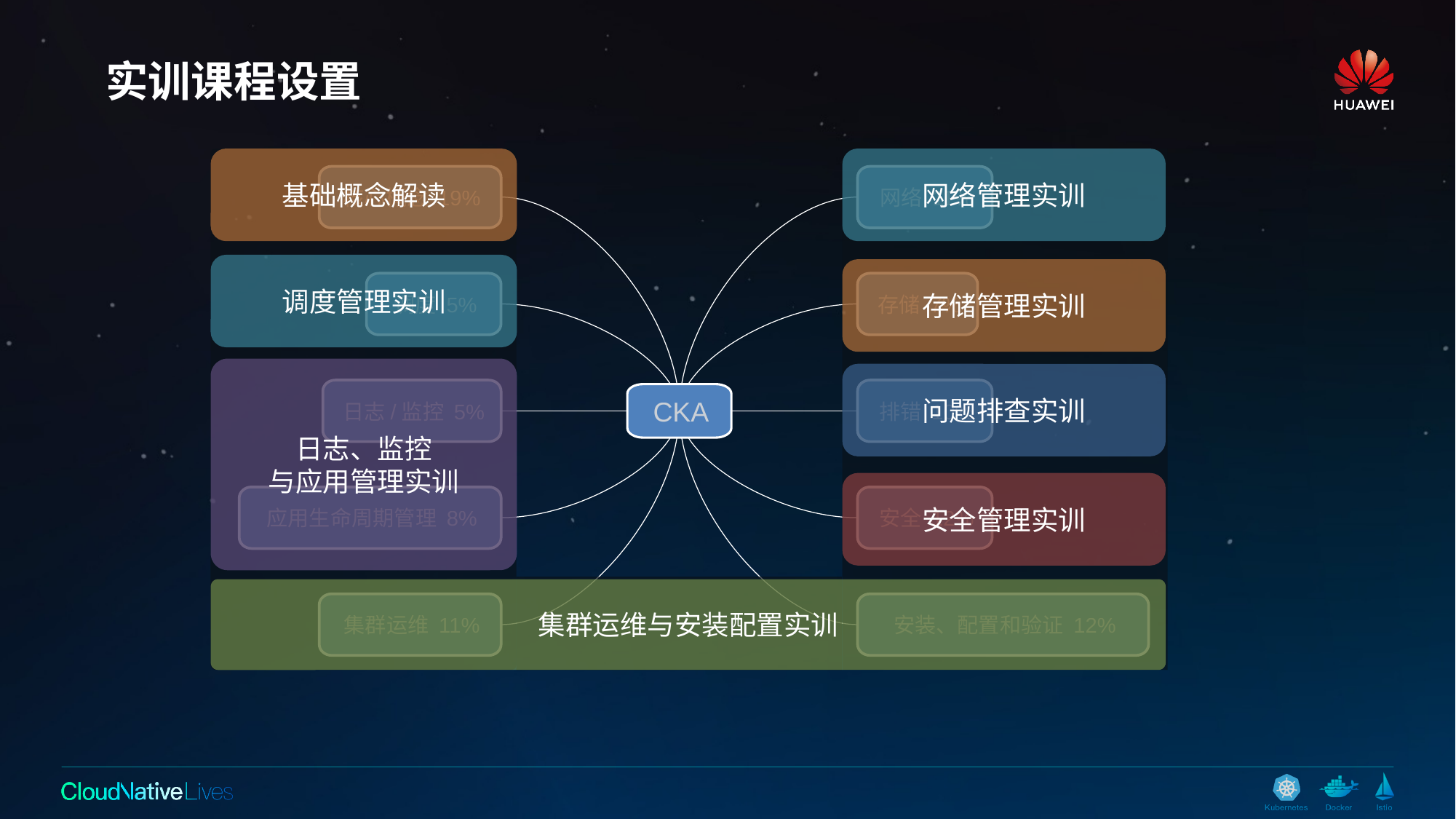

# 实训课程设置
基础概念解读
网络管理实训
调度管理实训
存储管理实训
日志、监控
与应用管理实训
问题排查实训
安全管理实训
集群运维与安装配置实训

核心概念 19%

网络 11%

调度 5%

存储 7%

日志/监控 5%

排错 10%

CKA

安全 12%

应用生命周期管理 8%

集群运维 11%

安装、配置和验证 12%